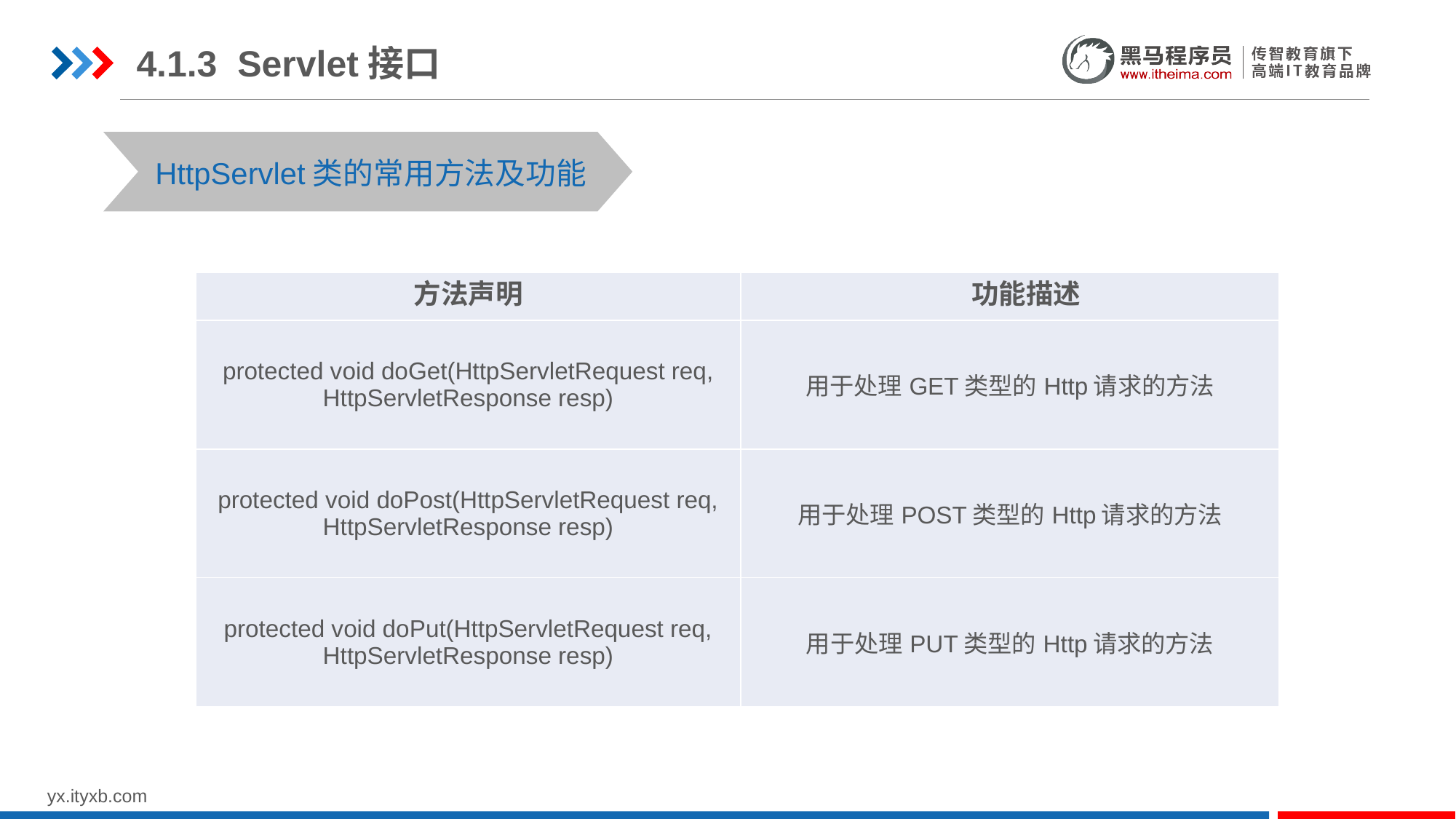

4.1.3  Servlet接口

HttpServlet类的常用方法及功能
| 方法声明 | 功能描述 |
| --- | --- |
| protected void doGet(HttpServletRequest req, HttpServletResponse resp) | 用于处理GET类型的Http请求的方法 |
| protected void doPost(HttpServletRequest req, HttpServletResponse resp) | 用于处理POST类型的Http请求的方法 |
| protected void doPut(HttpServletRequest req, HttpServletResponse resp) | 用于处理PUT类型的Http请求的方法 |